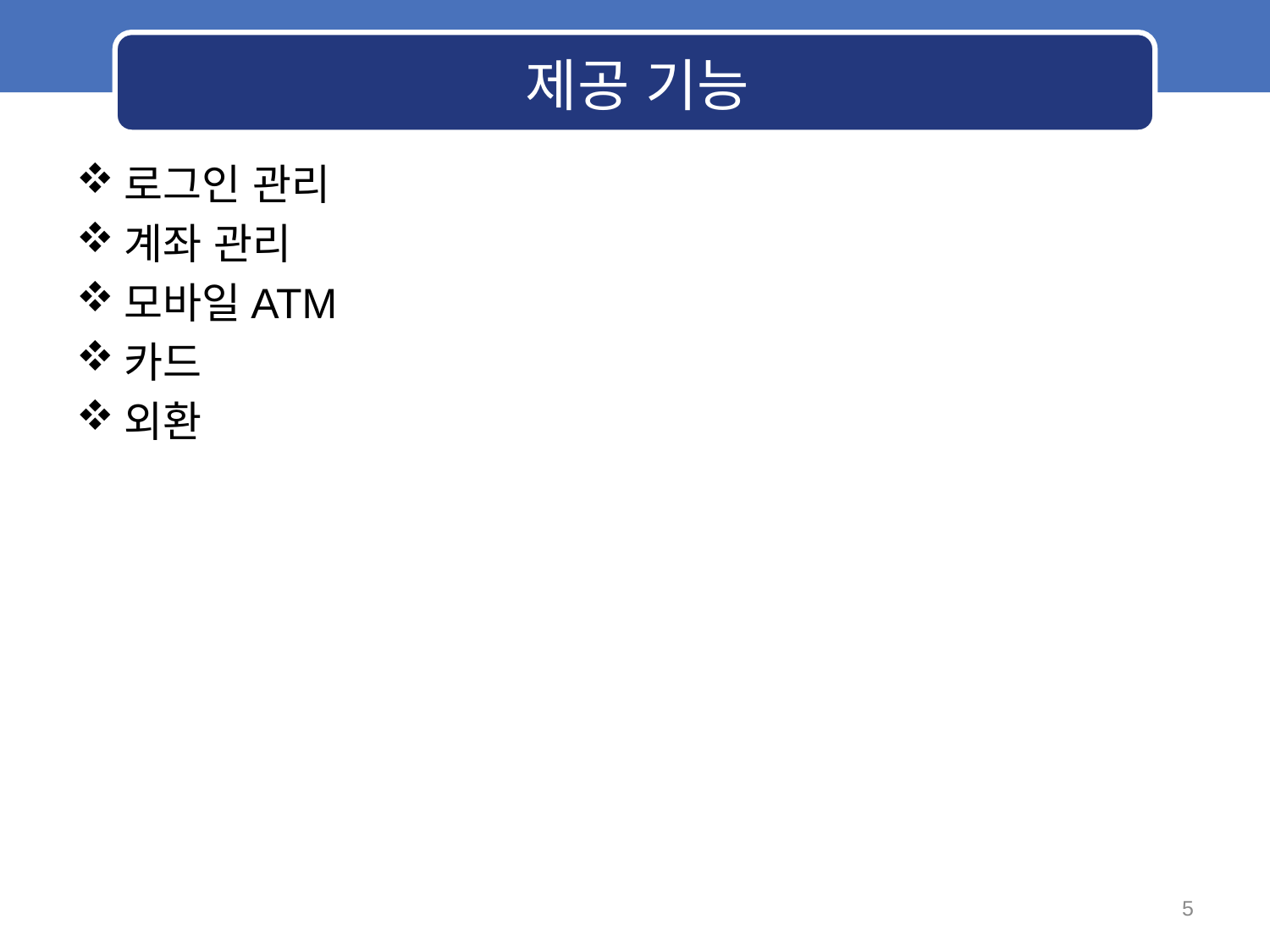

# 제공 기능
로그인 관리
계좌 관리
모바일ATM
카드
외환
5